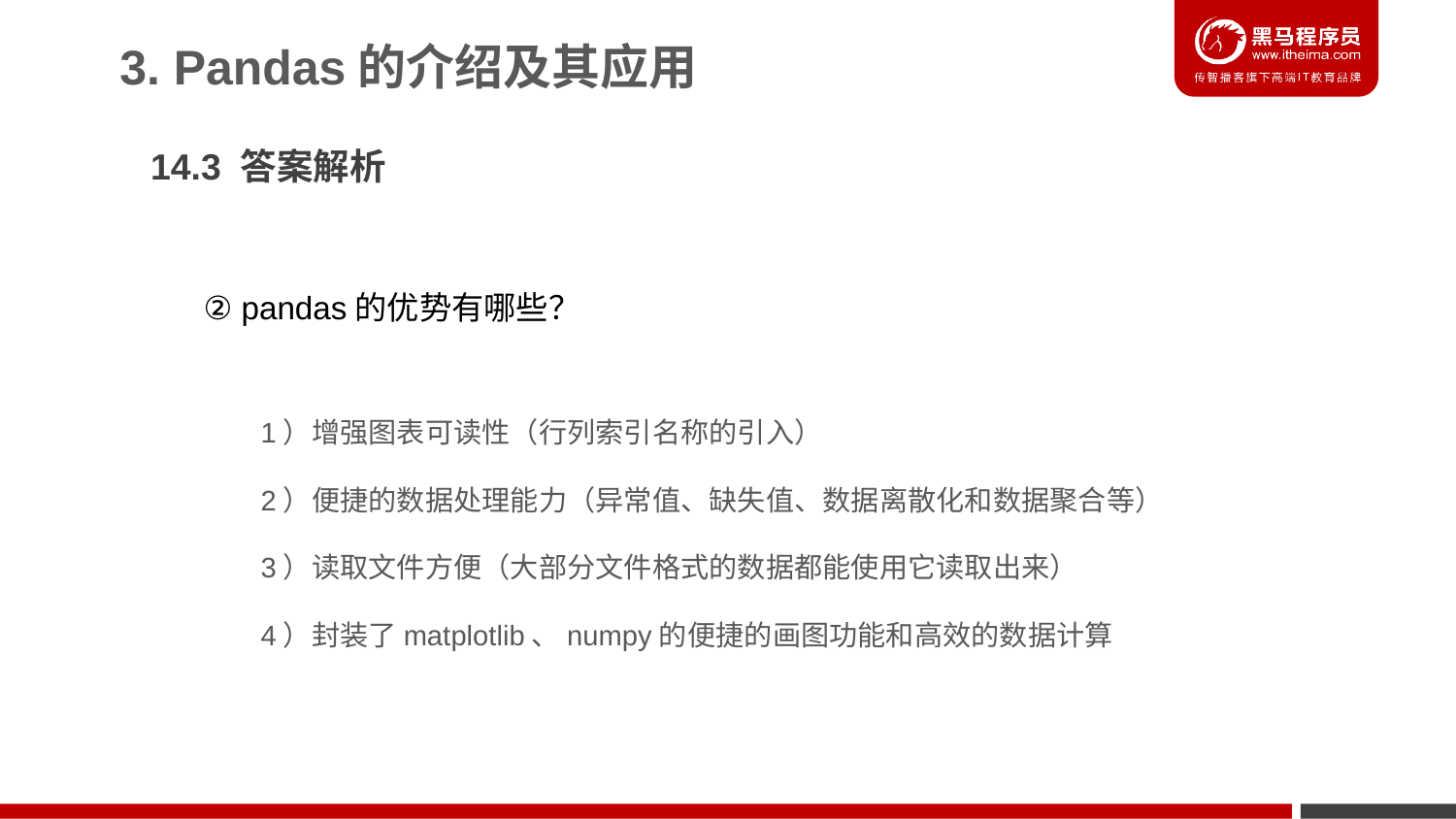

3. Pandas的介绍及其应用
14.3 答案解析
② pandas的优势有哪些？
1）增强图表可读性（行列索引名称的引入）

2）便捷的数据处理能力（异常值、缺失值、数据离散化和数据聚合等）

3）读取文件方便（大部分文件格式的数据都能使用它读取出来）

4）封装了matplotlib、numpy的便捷的画图功能和高效的数据计算